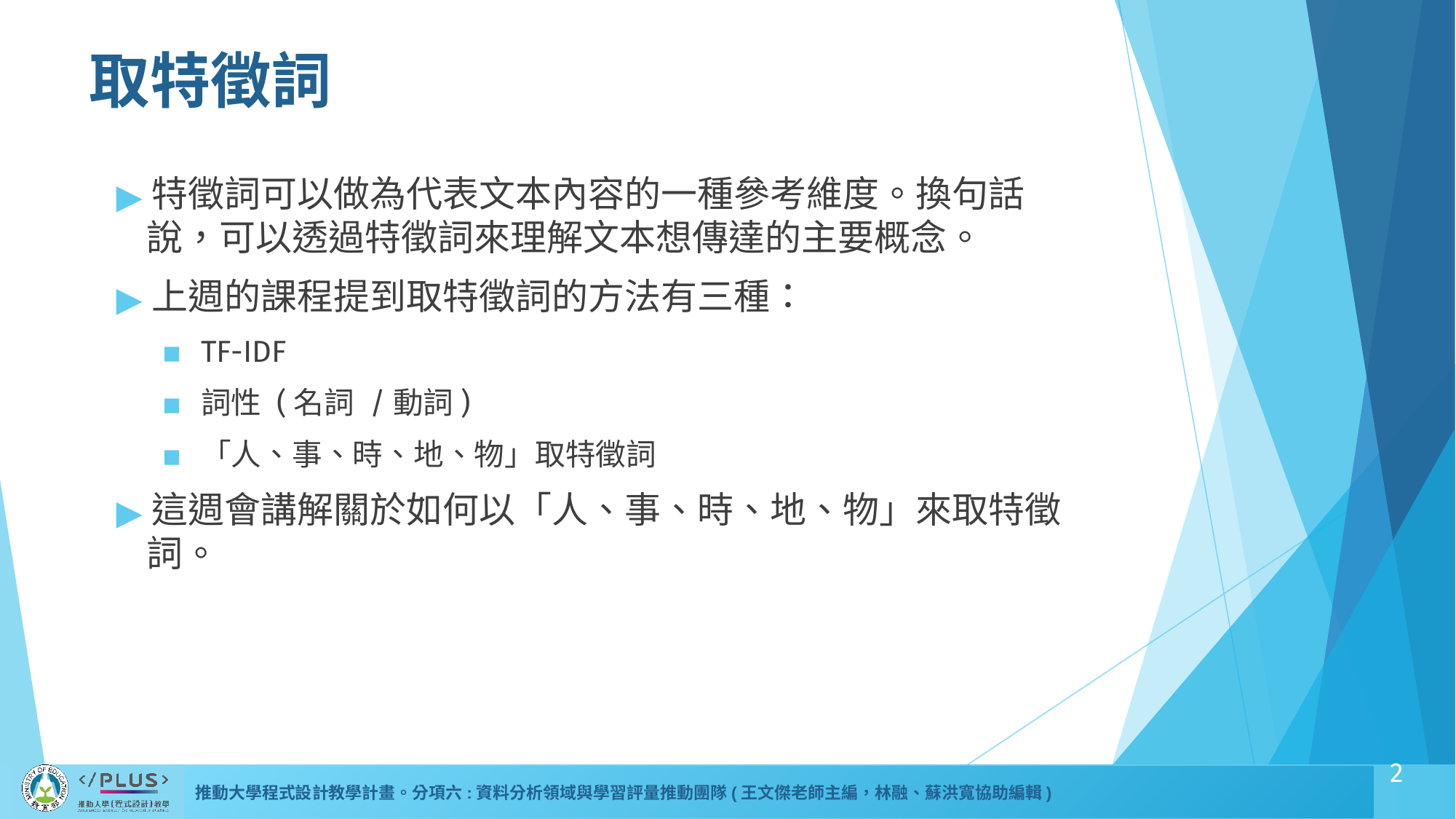

# 取特徵詞
特徵詞可以做為代表文本內容的一種參考維度。換句話說，可以透過特徵詞來理解文本想傳達的主要概念。
上週的課程提到取特徵詞的方法有三種：
TF-IDF
詞性 (名詞 /動詞)
「人、事、時、地、物」取特徵詞
這週會講解關於如何以「人、事、時、地、物」來取特徵詞。

2